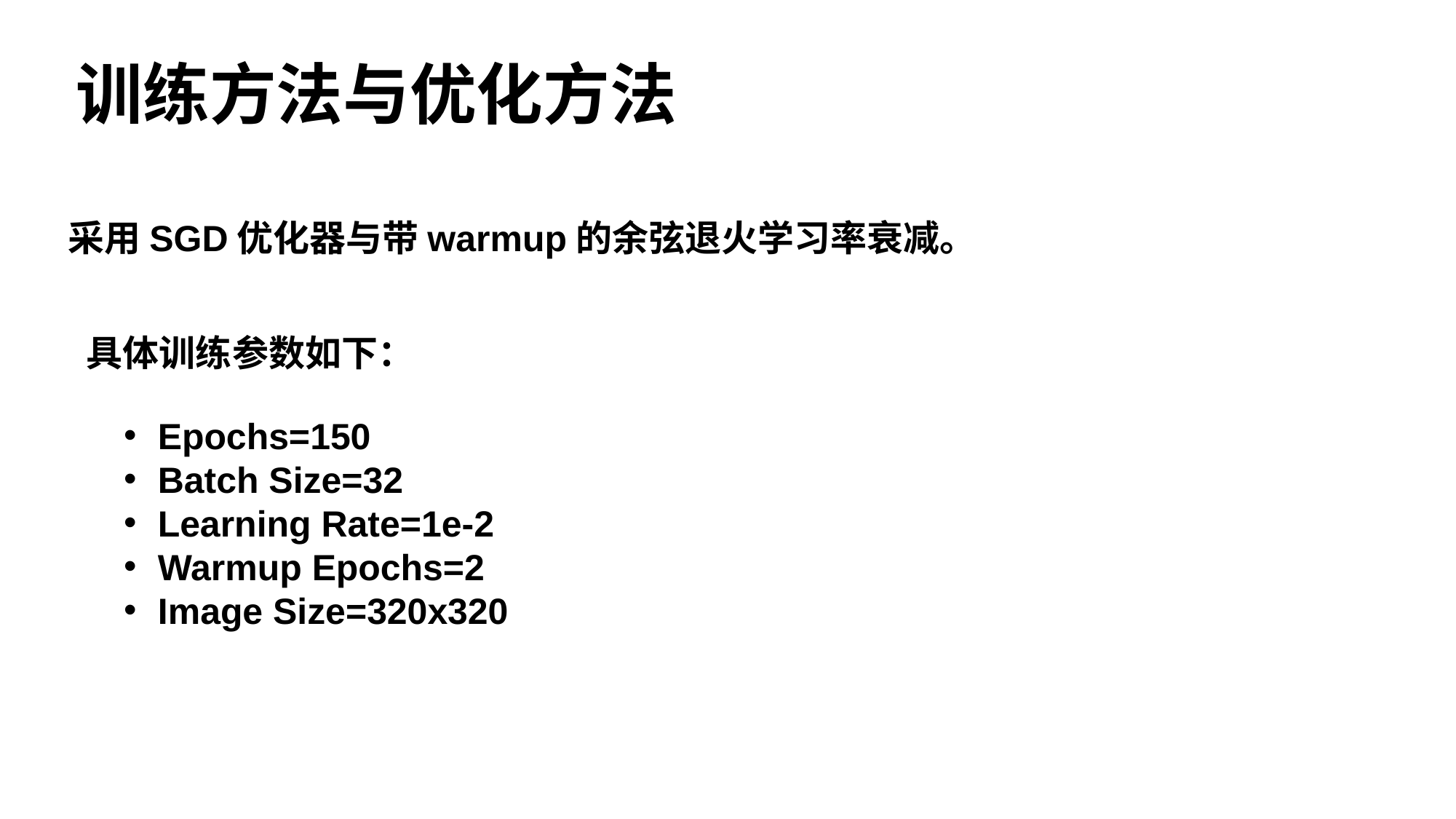

训练方法与优化方法
采用SGD优化器与带warmup的余弦退火学习率衰减。
具体训练参数如下：
Epochs=150
Batch Size=32
Learning Rate=1e-2
Warmup Epochs=2
Image Size=320x320